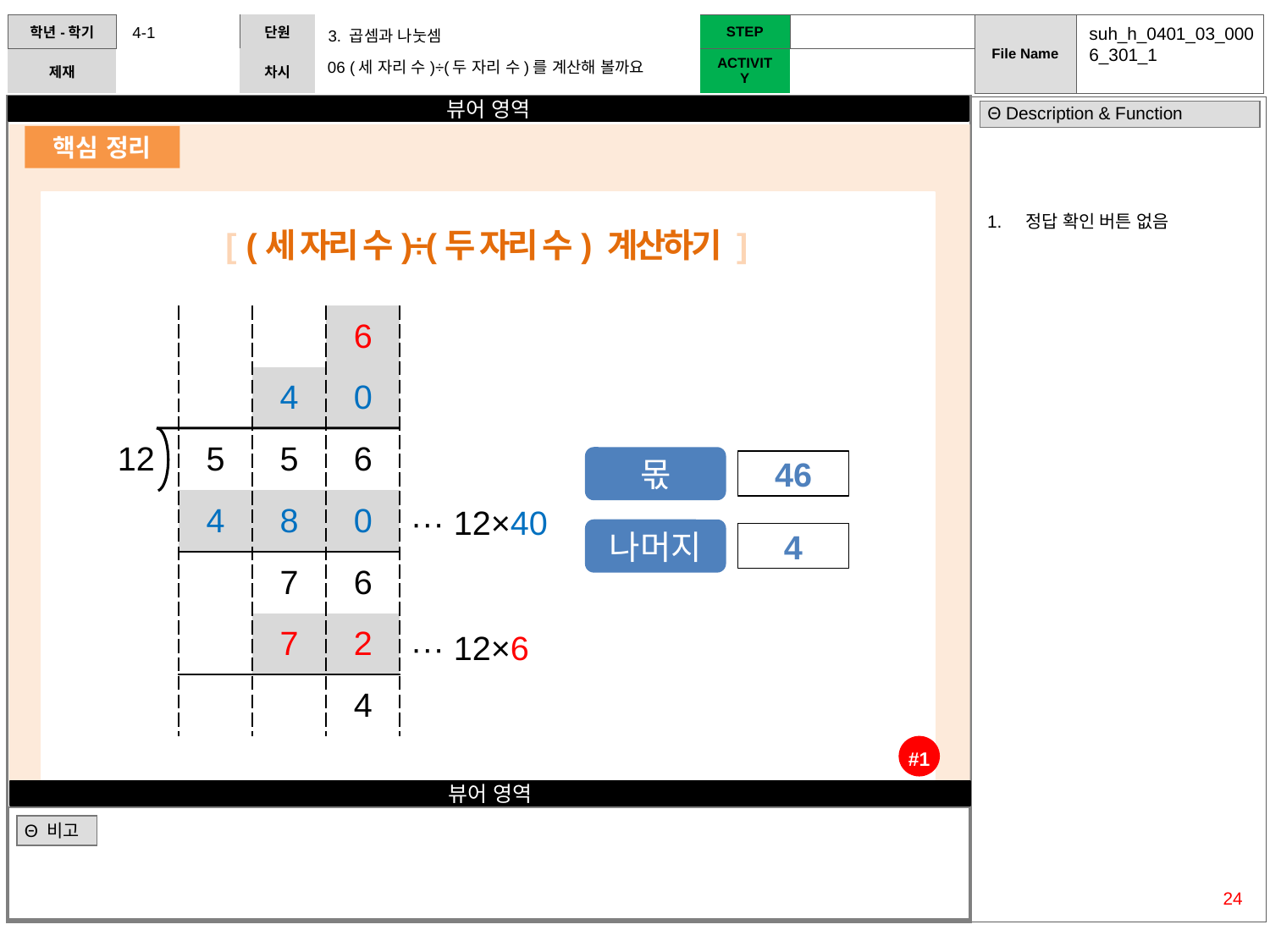

4-1
suh_h_0401_03_0006_301_1
3. 곱셈과 나눗셈
06 (세 자리 수)÷(두 자리 수)를 계산해 볼까요
| Θ Description & Function |
| --- |
핵심 정리

 정답 확인 버튼 없음

[ (세 자리 수)÷(두 자리 수) 계산하기 ]
|  |  |  | 6 |
| --- | --- | --- | --- |
|  |  | 4 | 0 |
| 12 | 5 | 5 | 6 |
|  | 4 | 8 | 0 |
|  |  | 7 | 6 |
|  |  | 7 | 2 |
|  |  |  | 4 |

몫
46
··· 12×40
나머지
4
··· 12×6
#1